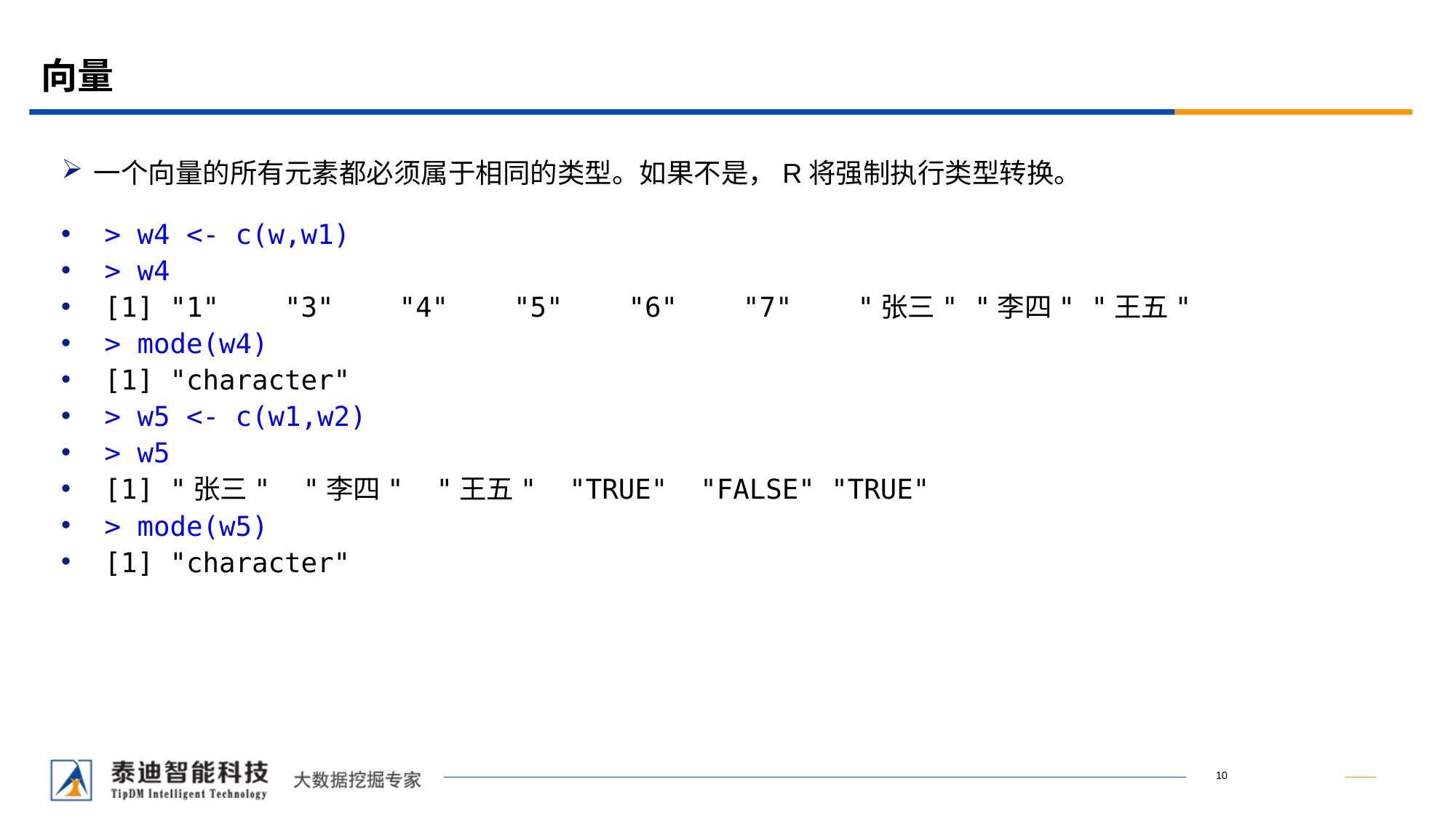

# 向量
一个向量的所有元素都必须属于相同的类型。如果不是，R将强制执行类型转换。

> w4 <- c(w,w1)
> w4
[1] "1"    "3"    "4"    "5"    "6"    "7"    "张三" "李四" "王五"
> mode(w4)
[1] "character"
> w5 <- c(w1,w2)
> w5
[1] "张三"  "李四"  "王五"  "TRUE"  "FALSE" "TRUE"
> mode(w5)
[1] "character"